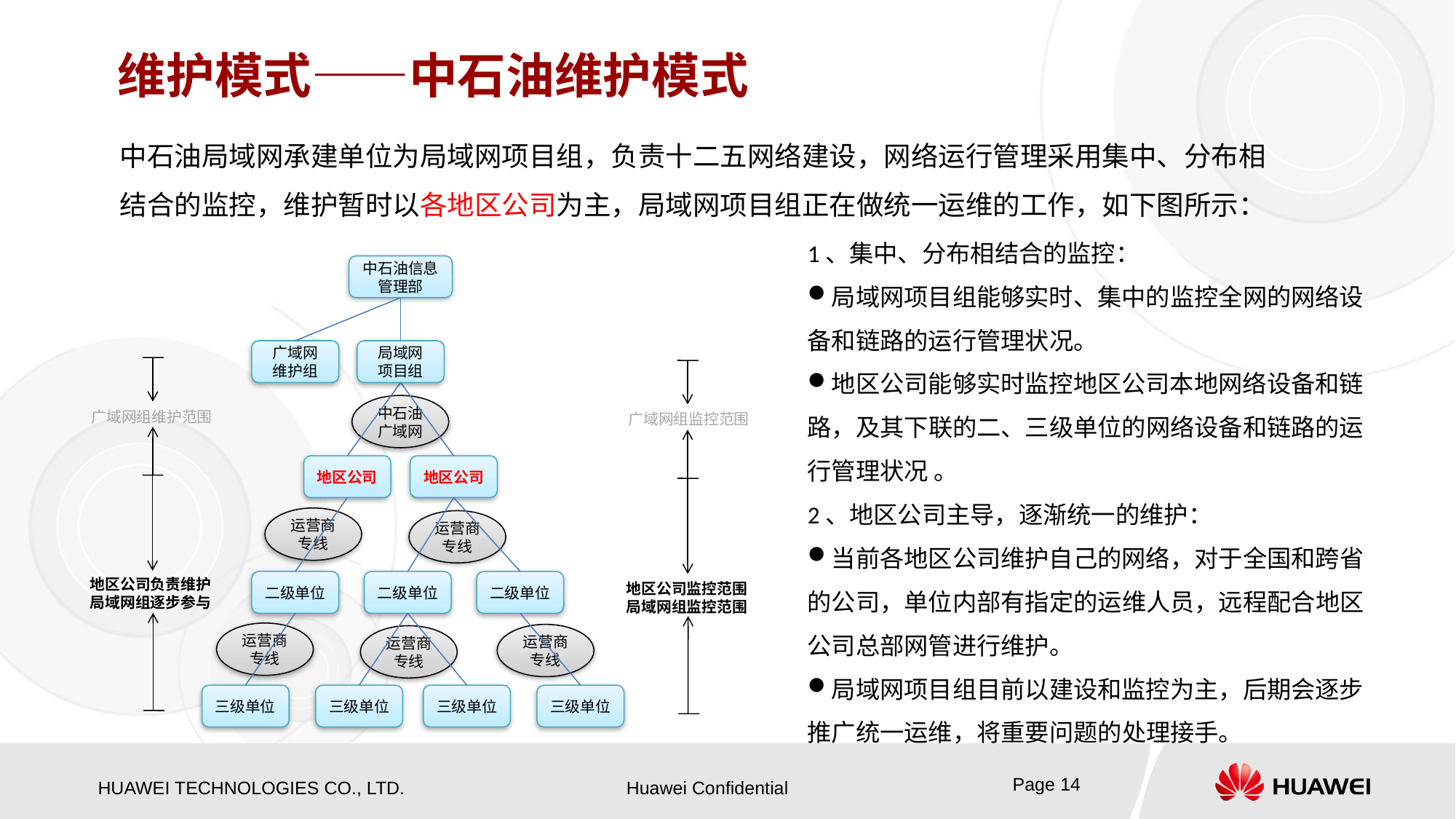

# 维护模式——中石油维护模式
中石油局域网承建单位为局域网项目组，负责十二五网络建设，网络运行管理采用集中、分布相结合的监控，维护暂时以各地区公司为主，局域网项目组正在做统一运维的工作，如下图所示：
1、集中、分布相结合的监控：
局域网项目组能够实时、集中的监控全网的网络设备和链路的运行管理状况。
地区公司能够实时监控地区公司本地网络设备和链路，及其下联的二、三级单位的网络设备和链路的运行管理状况 。
2、地区公司主导，逐渐统一的维护：
当前各地区公司维护自己的网络，对于全国和跨省的公司，单位内部有指定的运维人员，远程配合地区公司总部网管进行维护。
局域网项目组目前以建设和监控为主，后期会逐步推广统一运维，将重要问题的处理接手。
中石油信息
管理部
广域网
维护组
局域网
项目组
中石油广域网
广域网组维护范围
广域网组监控范围
地区公司
地区公司
运营商专线
运营商专线
地区公司负责维护
局域网组逐步参与
二级单位
二级单位
二级单位
地区公司监控范围
局域网组监控范围
运营商专线
运营商专线
运营商专线
三级单位
三级单位
三级单位
三级单位